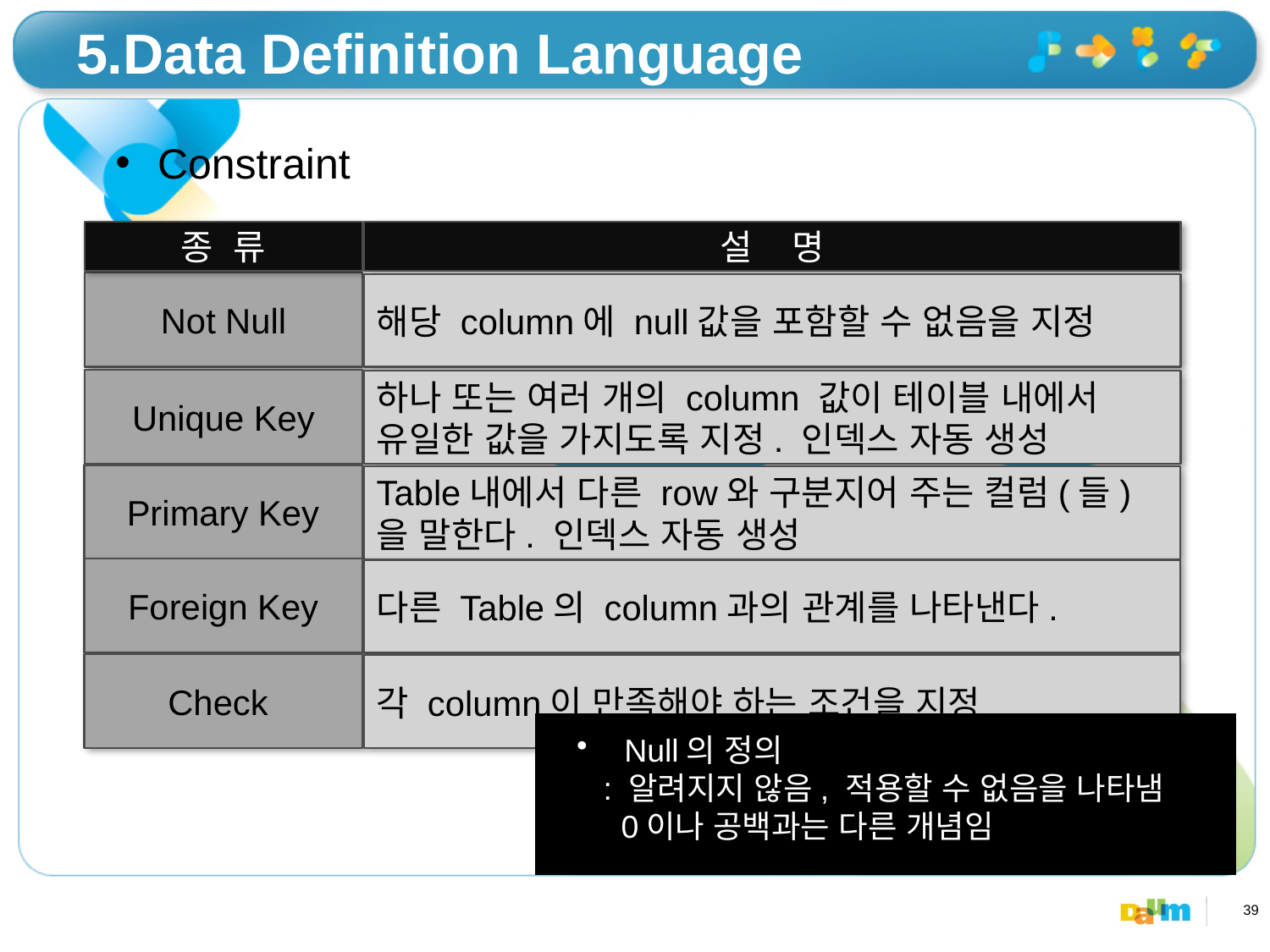

# 5.Data Definition Language
 Constraint
종  류
설    명
Not Null
해당 column에 null값을 포함할 수 없음을 지정
Unique Key
하나 또는 여러 개의 column 값이 테이블 내에서
유일한 값을 가지도록 지정. 인덱스 자동 생성
Primary Key
Table내에서 다른 row와 구분지어 주는 컬럼(들)
을 말한다. 인덱스 자동 생성
Foreign Key
다른 Table의 column과의 관계를 나타낸다.
Check
각 column이 만족해야 하는 조건을 지정

  Null의 정의
   : 알려지지 않음, 적용할 수 없음을 나타냄
     0이나 공백과는 다른 개념임